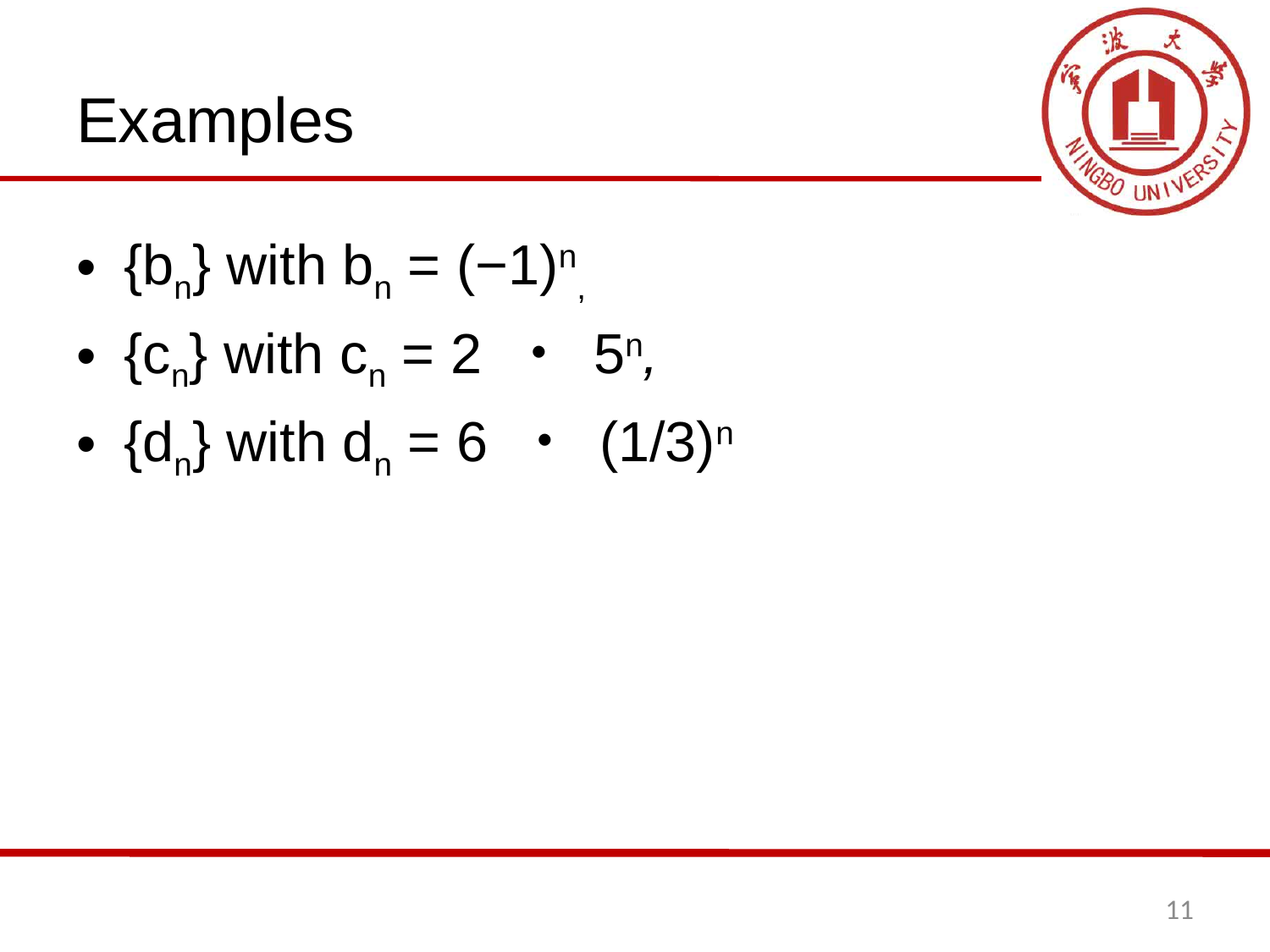

# Examples
{bn} with bn = (−1)n,
{cn} with cn = 2 ・ 5n,
{dn} with dn = 6 ・ (1/3)n

11